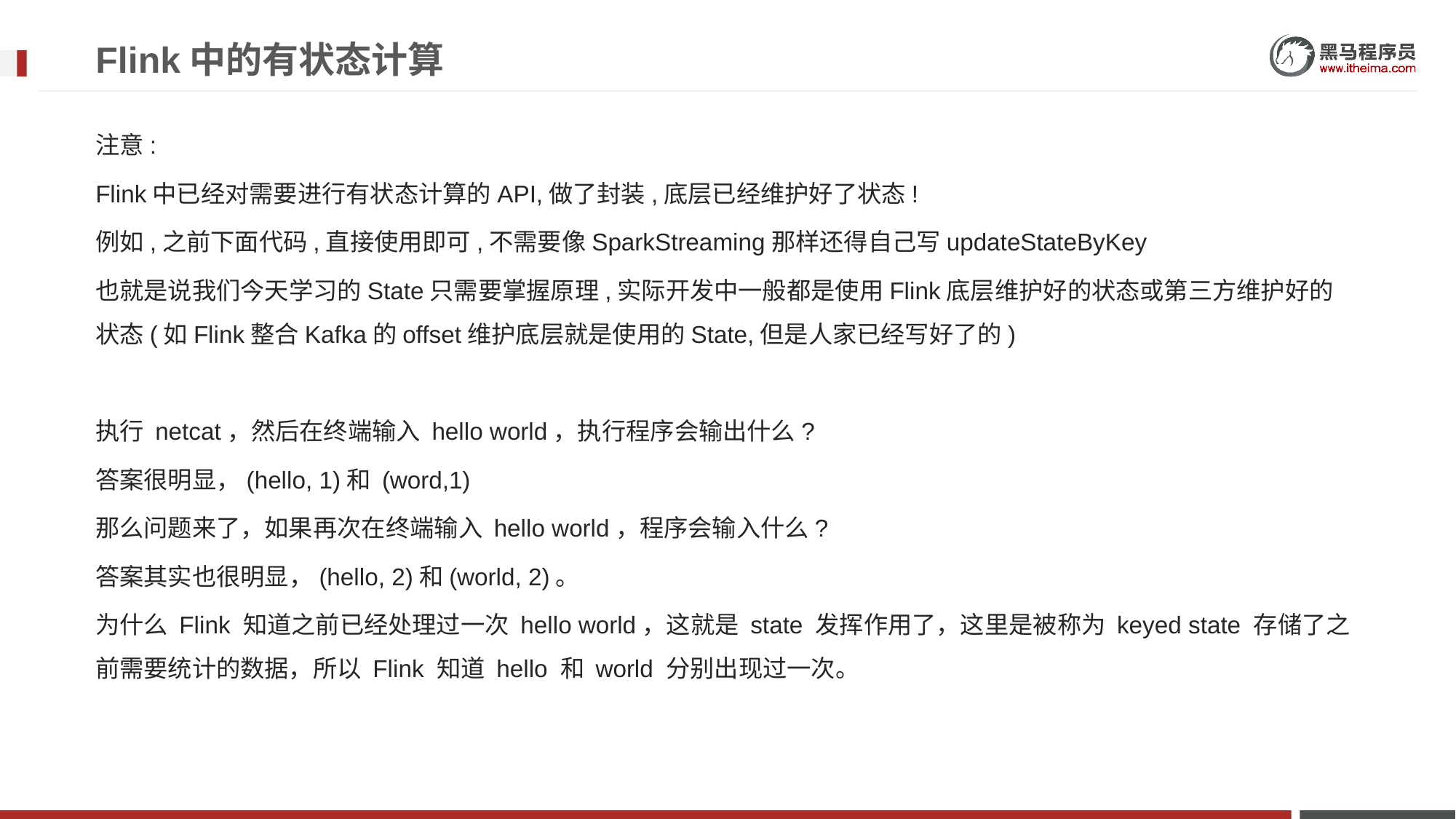

# Flink中的有状态计算
注意:
Flink中已经对需要进行有状态计算的API,做了封装,底层已经维护好了状态!
例如,之前下面代码,直接使用即可,不需要像SparkStreaming那样还得自己写updateStateByKey
也就是说我们今天学习的State只需要掌握原理,实际开发中一般都是使用Flink底层维护好的状态或第三方维护好的状态(如Flink整合Kafka的offset维护底层就是使用的State,但是人家已经写好了的)

执行 netcat，然后在终端输入 hello world，执行程序会输出什么?
答案很明显，(hello, 1)和 (word,1)
那么问题来了，如果再次在终端输入 hello world，程序会输入什么?
答案其实也很明显，(hello, 2)和(world, 2)。
为什么 Flink 知道之前已经处理过一次 hello world，这就是 state 发挥作用了，这里是被称为 keyed state 存储了之前需要统计的数据，所以 Flink 知道 hello 和 world 分别出现过一次。